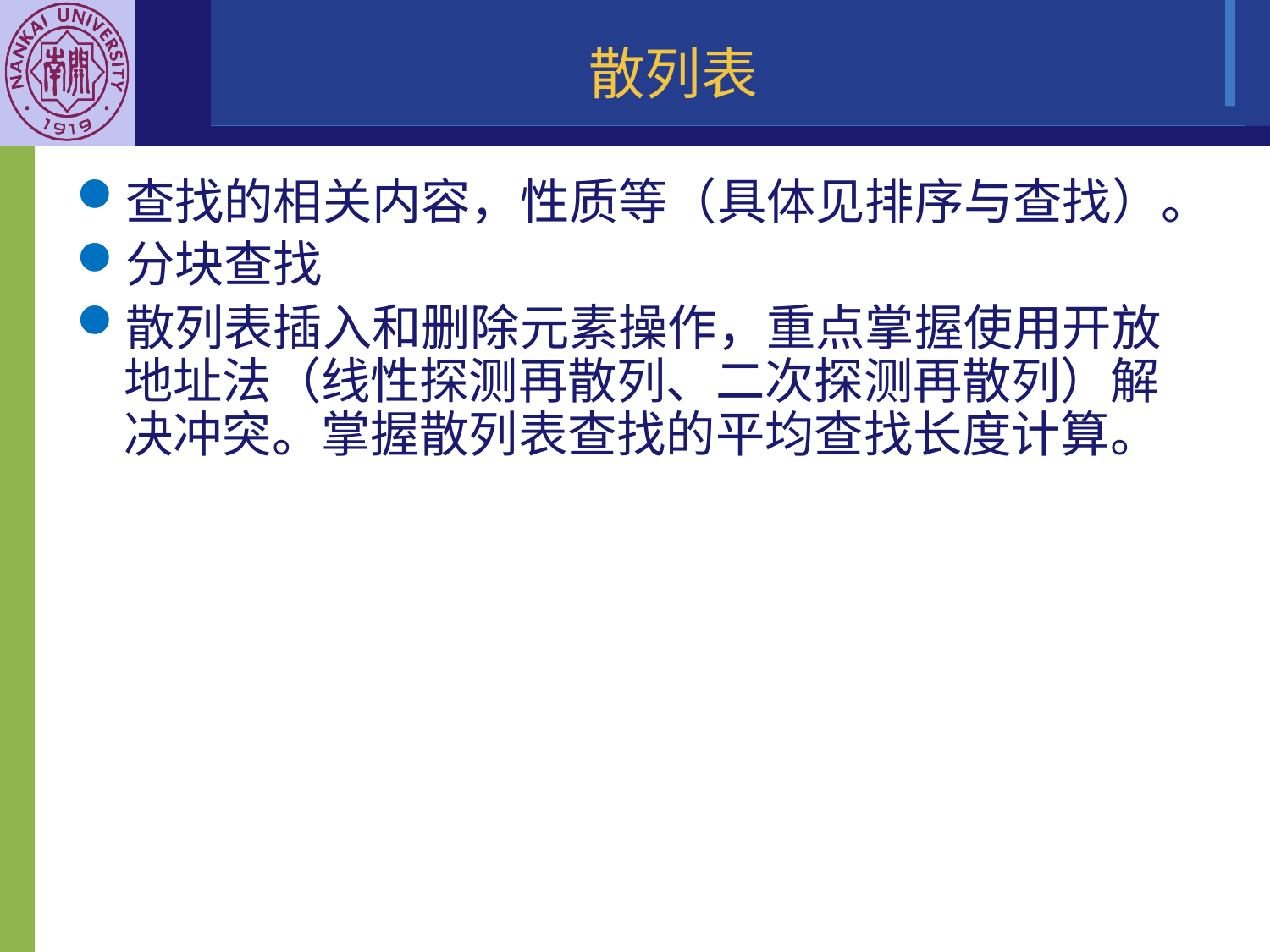

# 散列表
查找的相关内容，性质等（具体见排序与查找）。
分块查找
散列表插入和删除元素操作，重点掌握使用开放地址法（线性探测再散列、二次探测再散列）解决冲突。掌握散列表查找的平均查找长度计算。